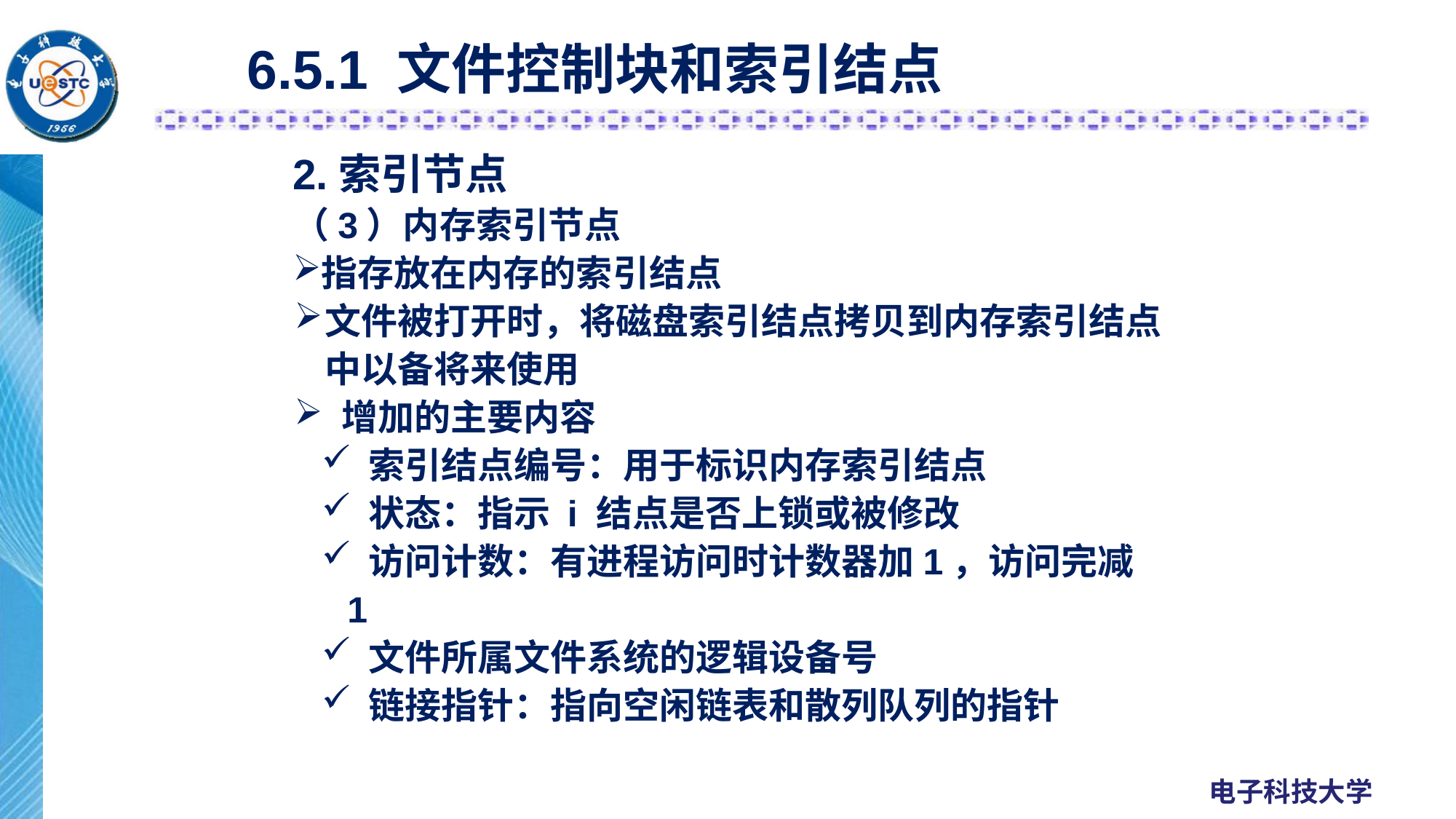

# 6.5.1 文件控制块和索引结点
2.索引节点
（3）内存索引节点
指存放在内存的索引结点
文件被打开时，将磁盘索引结点拷贝到内存索引结点中以备将来使用
 增加的主要内容
 索引结点编号：用于标识内存索引结点
 状态：指示 i 结点是否上锁或被修改
 访问计数：有进程访问时计数器加1，访问完减1
 文件所属文件系统的逻辑设备号
 链接指针：指向空闲链表和散列队列的指针